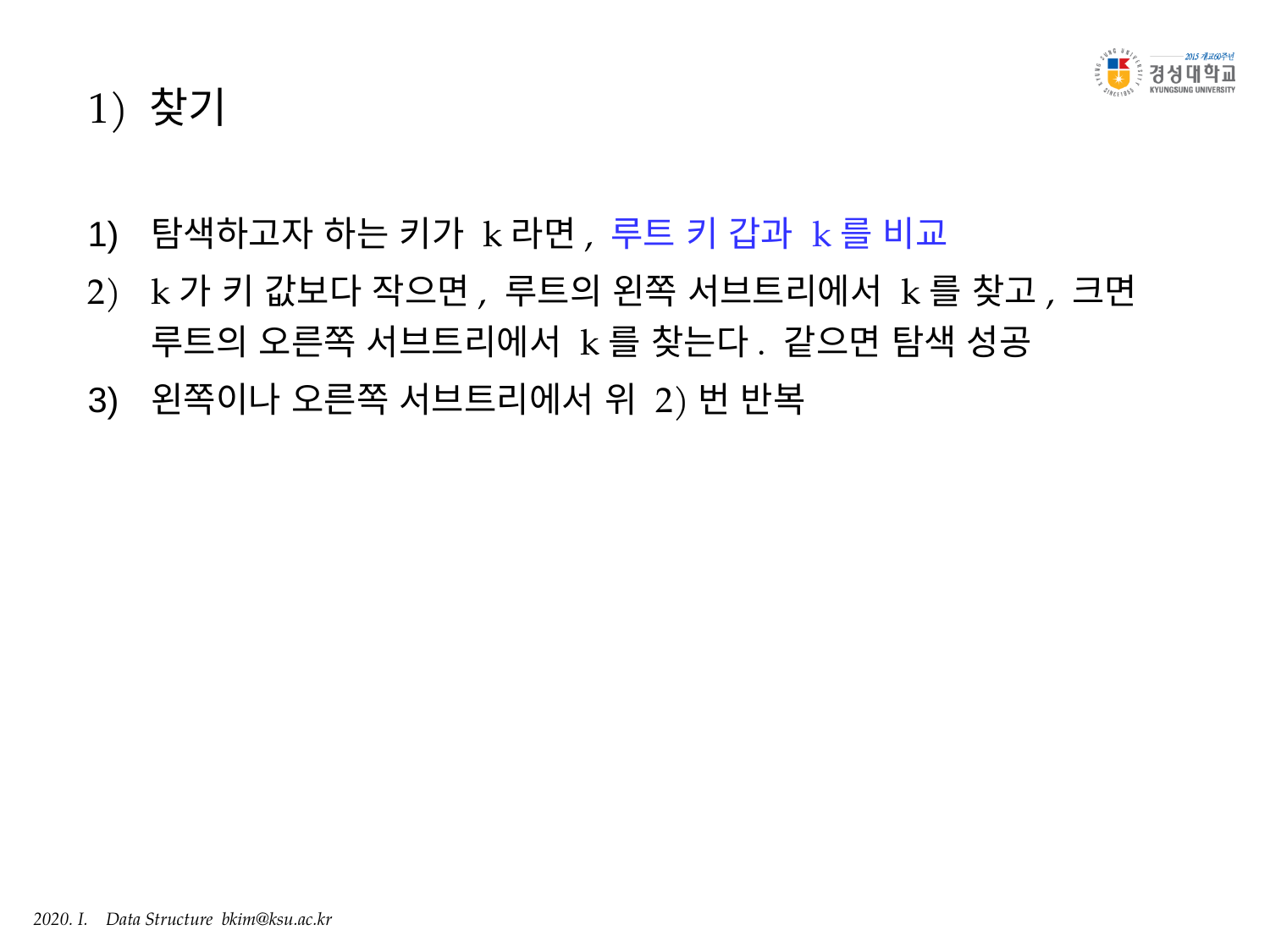

# 1) 찾기
탐색하고자 하는 키가 k라면, 루트 키 갑과 k를 비교
k가 키 값보다 작으면, 루트의 왼쪽 서브트리에서 k를 찾고, 크면 루트의 오른쪽 서브트리에서 k를 찾는다. 같으면 탐색 성공
왼쪽이나 오른쪽 서브트리에서 위 2)번 반복